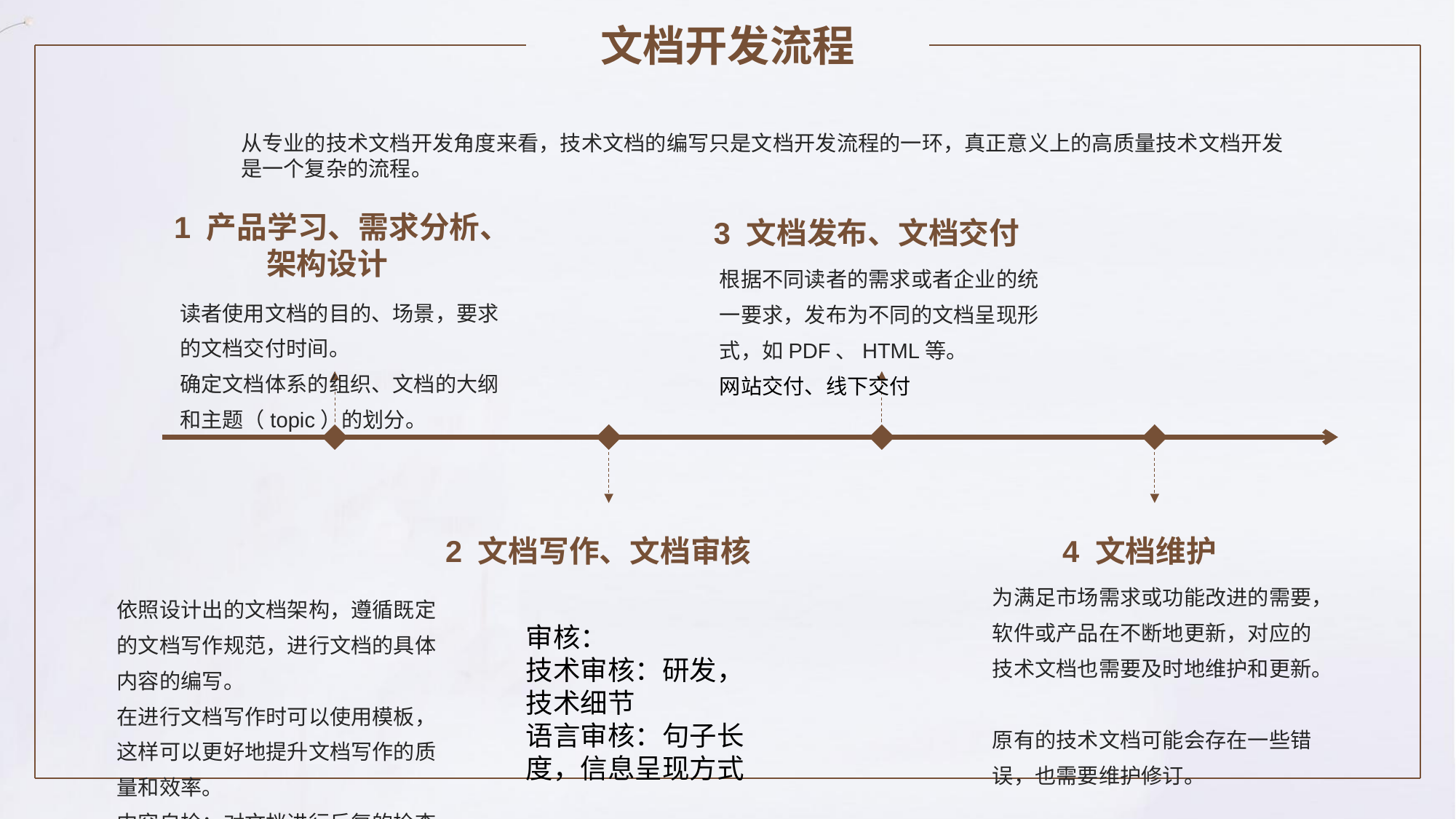

文档开发流程
从专业的技术文档开发角度来看，技术文档的编写只是文档开发流程的一环，真正意义上的高质量技术文档开发是一个复杂的流程。

1 产品学习、需求分析、架构设计
读者使用文档的目的、场景，要求的文档交付时间。
确定文档体系的组织、文档的大纲和主题（topic）的划分。
3 文档发布、文档交付
根据不同读者的需求或者企业的统一要求，发布为不同的文档呈现形式，如PDF、HTML等。
网站交付、线下交付

2 文档写作、文档审核
依照设计出的文档架构，遵循既定的文档写作规范，进行文档的具体内容的编写。
在进行文档写作时可以使用模板，这样可以更好地提升文档写作的质量和效率。
内容自检：对文档进行反复的检查修订，解决写作中的各种问题，对输出质量负责
4 文档维护
为满足市场需求或功能改进的需要，软件或产品在不断地更新，对应的技术文档也需要及时地维护和更新。

原有的技术文档可能会存在一些错误，也需要维护修订。
审核：
技术审核：研发，技术细节
语言审核：句子长度，信息呈现方式